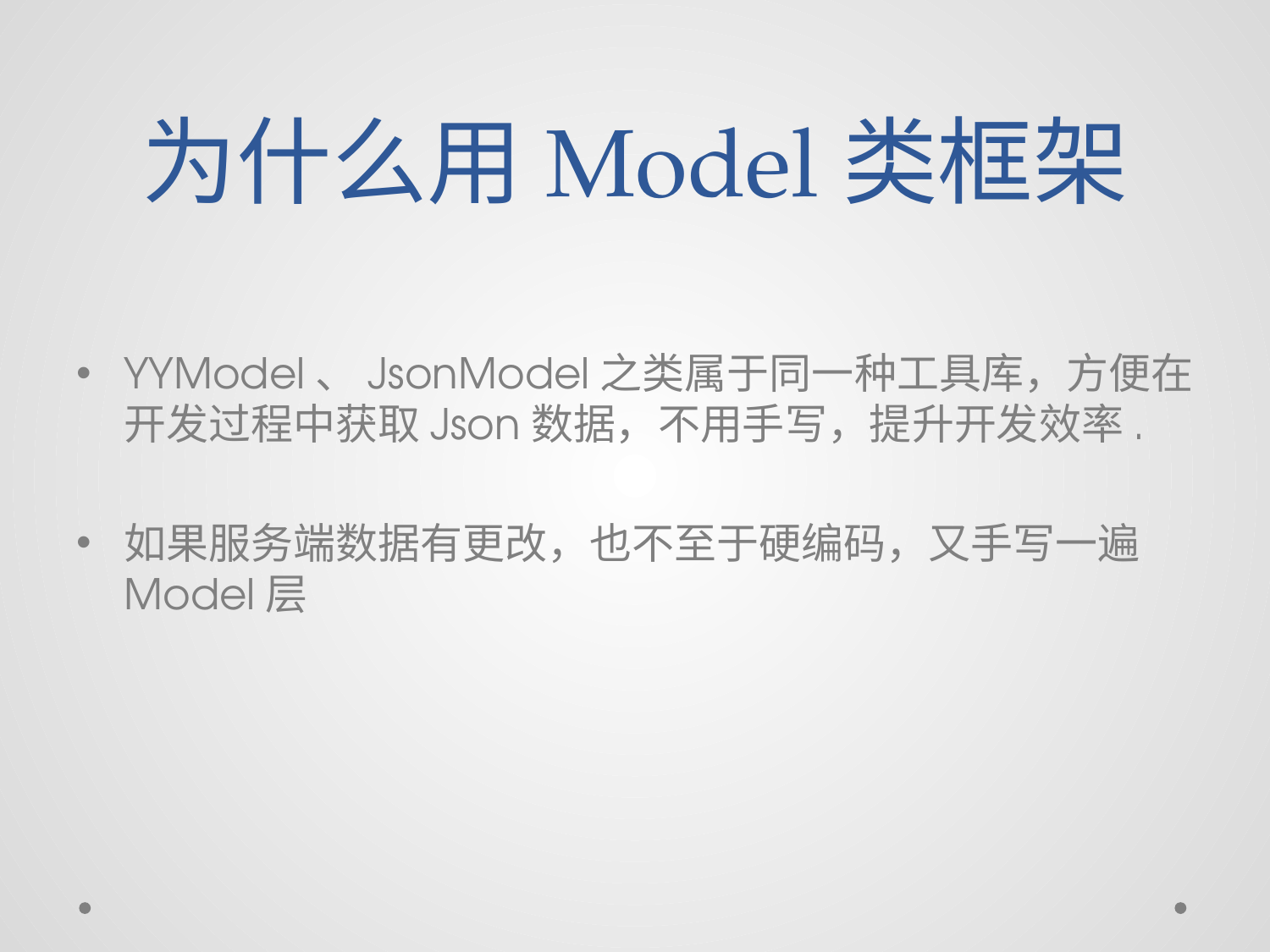

# 为什么用Model类框架

YYModel、JsonModel之类属于同一种工具库，方便在开发过程中获取Json数据，不用手写，提升开发效率.

如果服务端数据有更改，也不至于硬编码，又手写一遍Model层